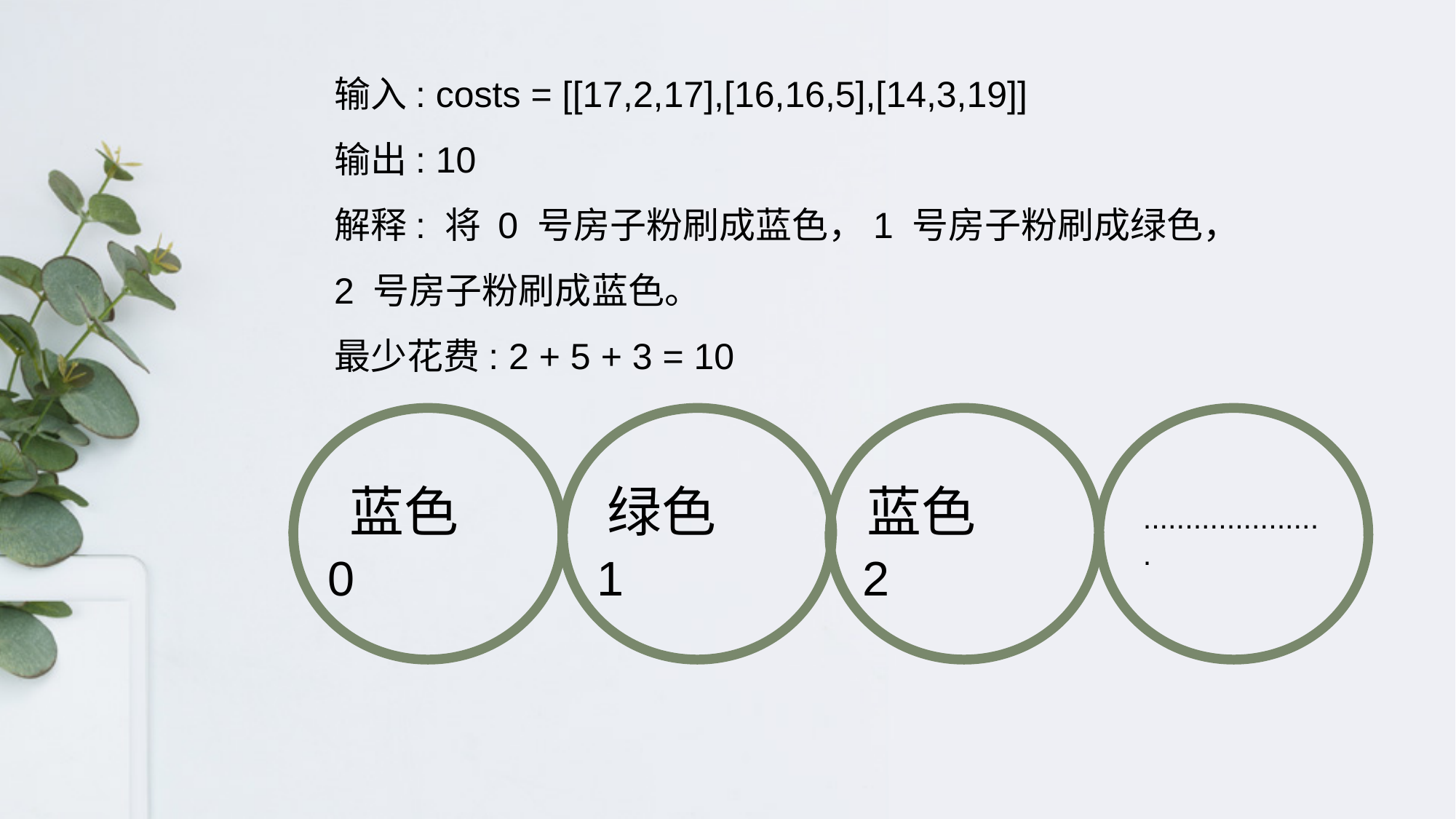

输入: costs = [[17,2,17],[16,16,5],[14,3,19]]
输出: 10
解释: 将 0 号房子粉刷成蓝色，1 号房子粉刷成绿色，2 号房子粉刷成蓝色。
最少花费: 2 + 5 + 3 = 10

蓝色
绿色
蓝色
......................
0
1
2